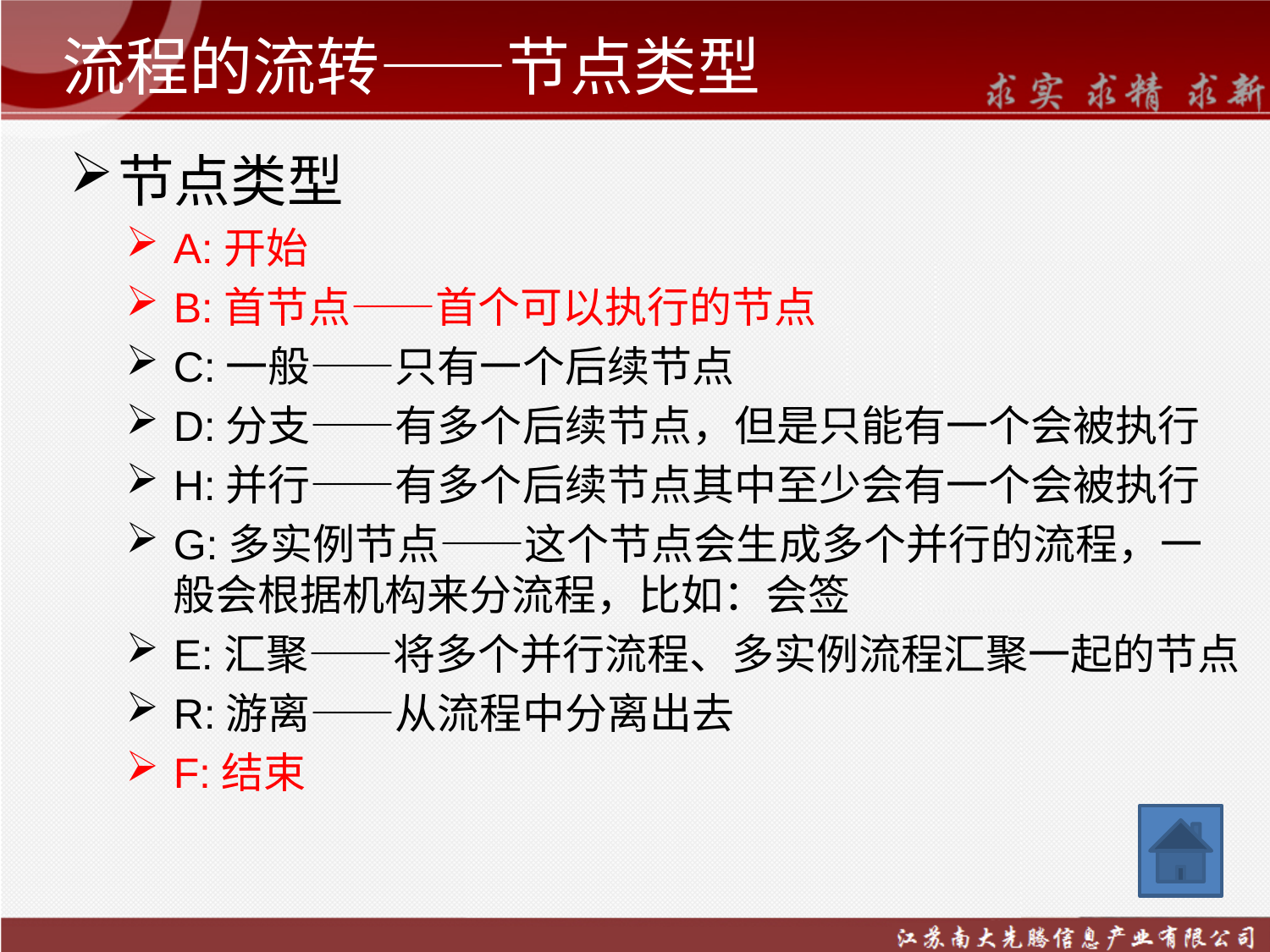

# 流程的流转——节点类型
节点类型
A:开始
B:首节点——首个可以执行的节点
C:一般——只有一个后续节点
D:分支——有多个后续节点，但是只能有一个会被执行
H:并行——有多个后续节点其中至少会有一个会被执行
G:多实例节点——这个节点会生成多个并行的流程，一般会根据机构来分流程，比如：会签
E:汇聚——将多个并行流程、多实例流程汇聚一起的节点
R:游离——从流程中分离出去
F:结束